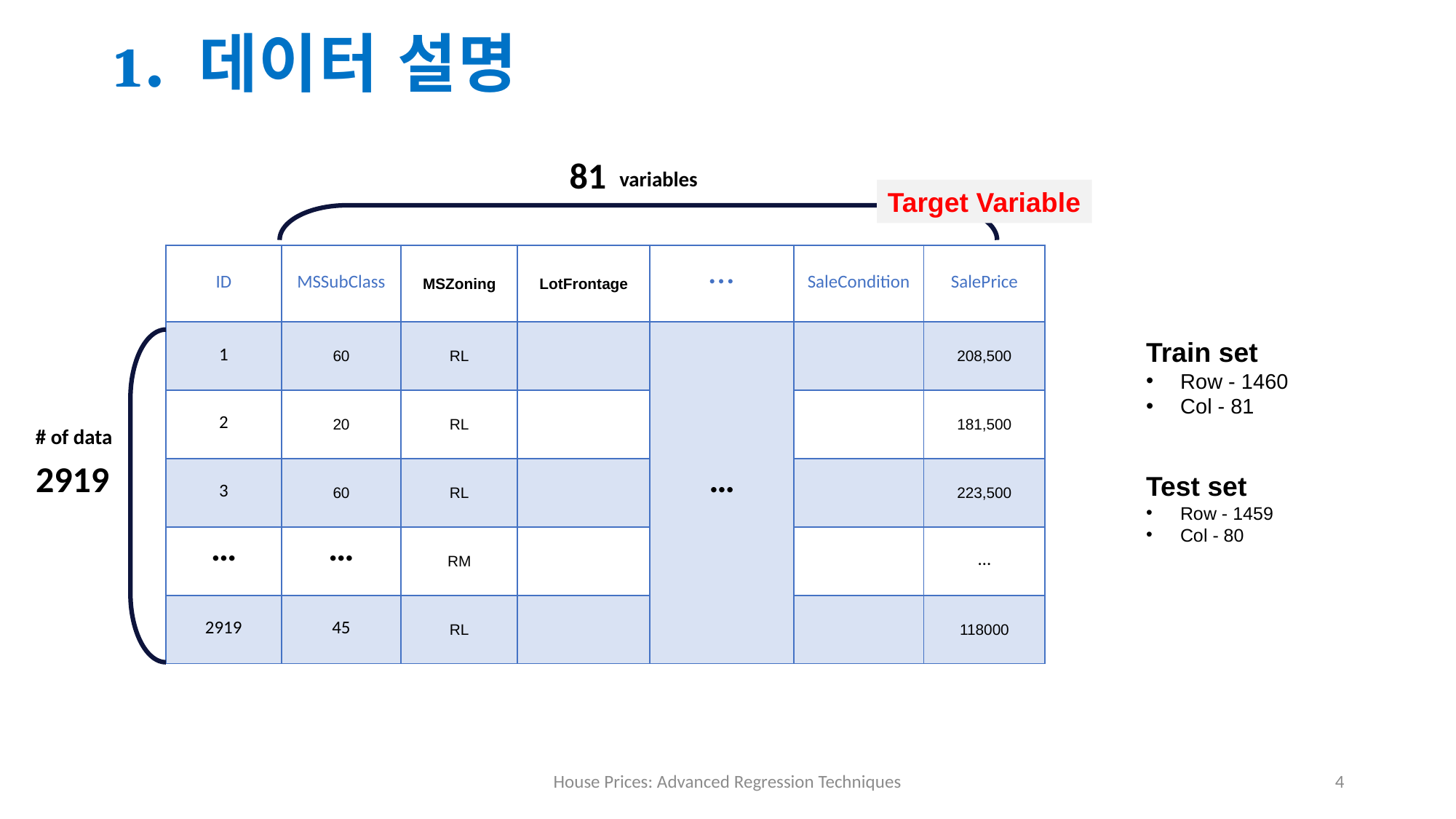

# 1. 데이터 설명

81
variables
Target Variable
| ID | MSSubClass | MSZoning | LotFrontage | … | SaleCondition | SalePrice |
| --- | --- | --- | --- | --- | --- | --- |
| 1 | 60 | RL |  | … |  | 208,500 |
| 2 | 20 | RL |  |  |  | 181,500 |
| 3 | 60 | RL |  |  |  | 223,500 |
| … | … | RM |  |  |  | … |
| 2919 | 45 | RL |  |  |  | 118000 |

# of data
2919
Train set
Row - 1460
Col - 81

Test set
Row - 1459
Col - 80

House Prices: Advanced Regression Techniques
4